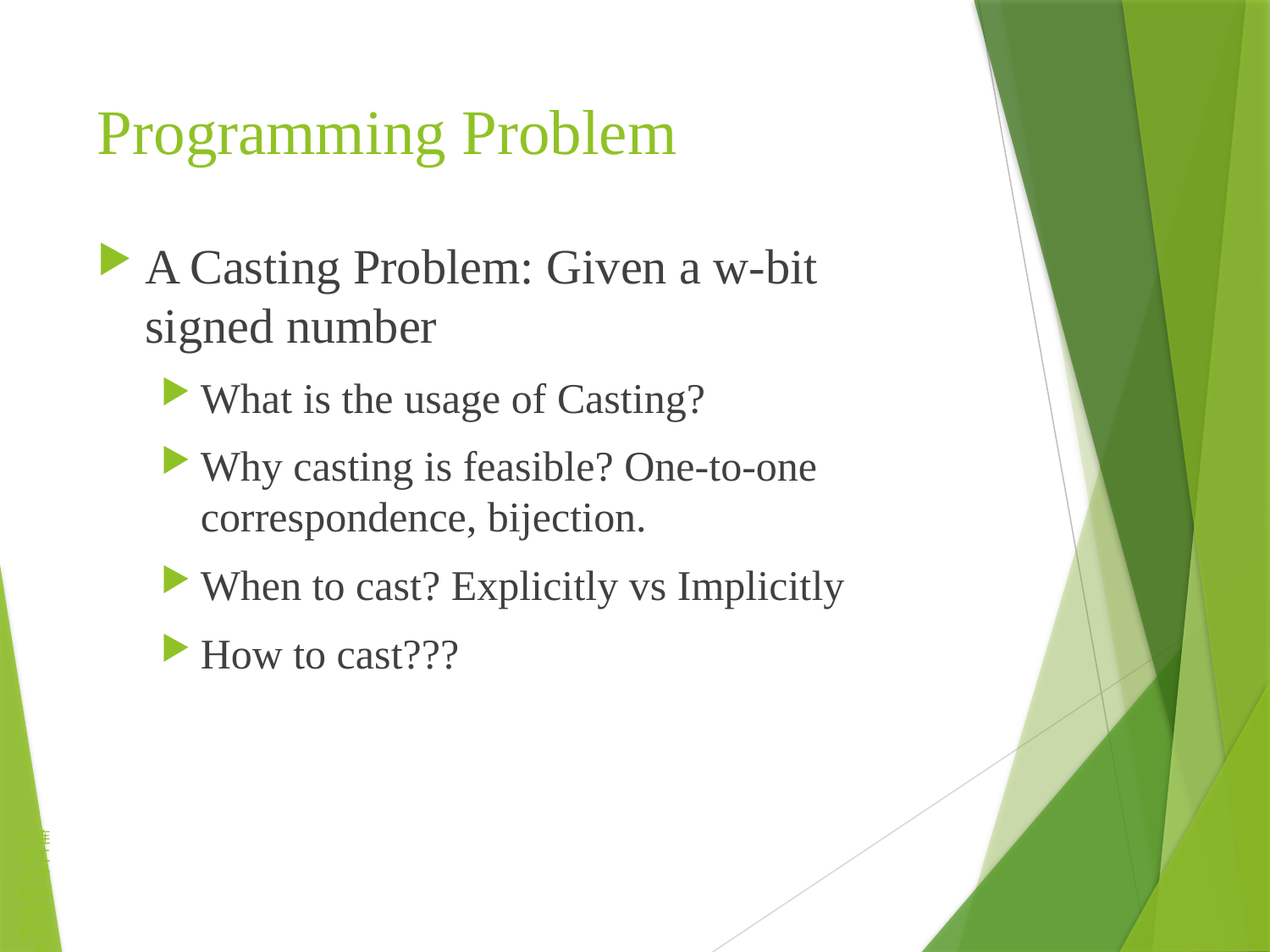

# Programming Problem
A Casting Problem: Given a w-bit signed number
What is the usage of Casting?
Why casting is feasible? One-to-one correspondence, bijection.
When to cast? Explicitly vs Implicitly
How to cast???

大连理工大学 软件学院 赖晓晨